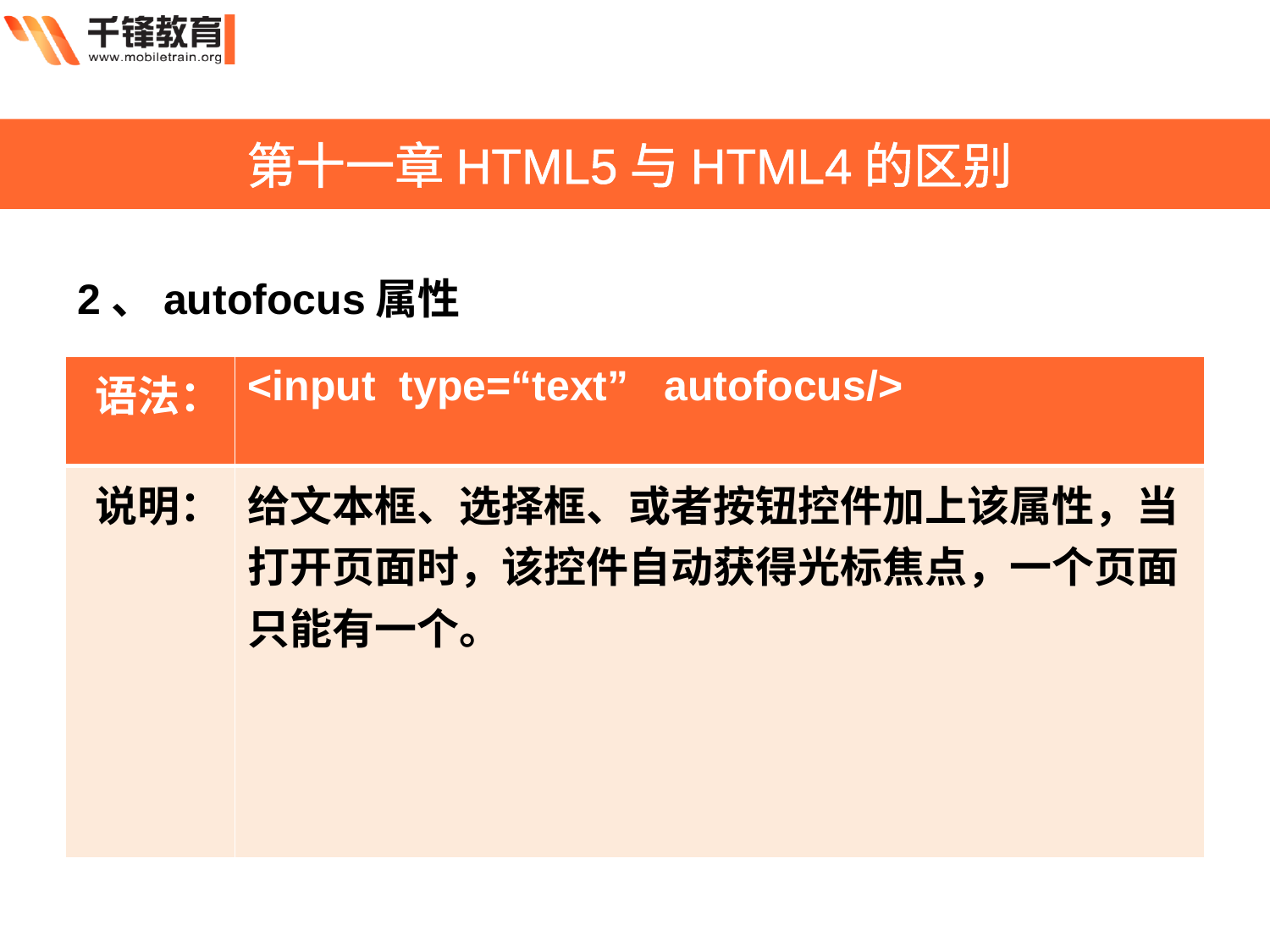

第十一章HTML5与HTML4的区别
2、autofocus属性

| 语法： | <input type=“text” autofocus/> |
| --- | --- |
| 说明： | 给文本框、选择框、或者按钮控件加上该属性，当打开页面时，该控件自动获得光标焦点，一个页面只能有一个。 |